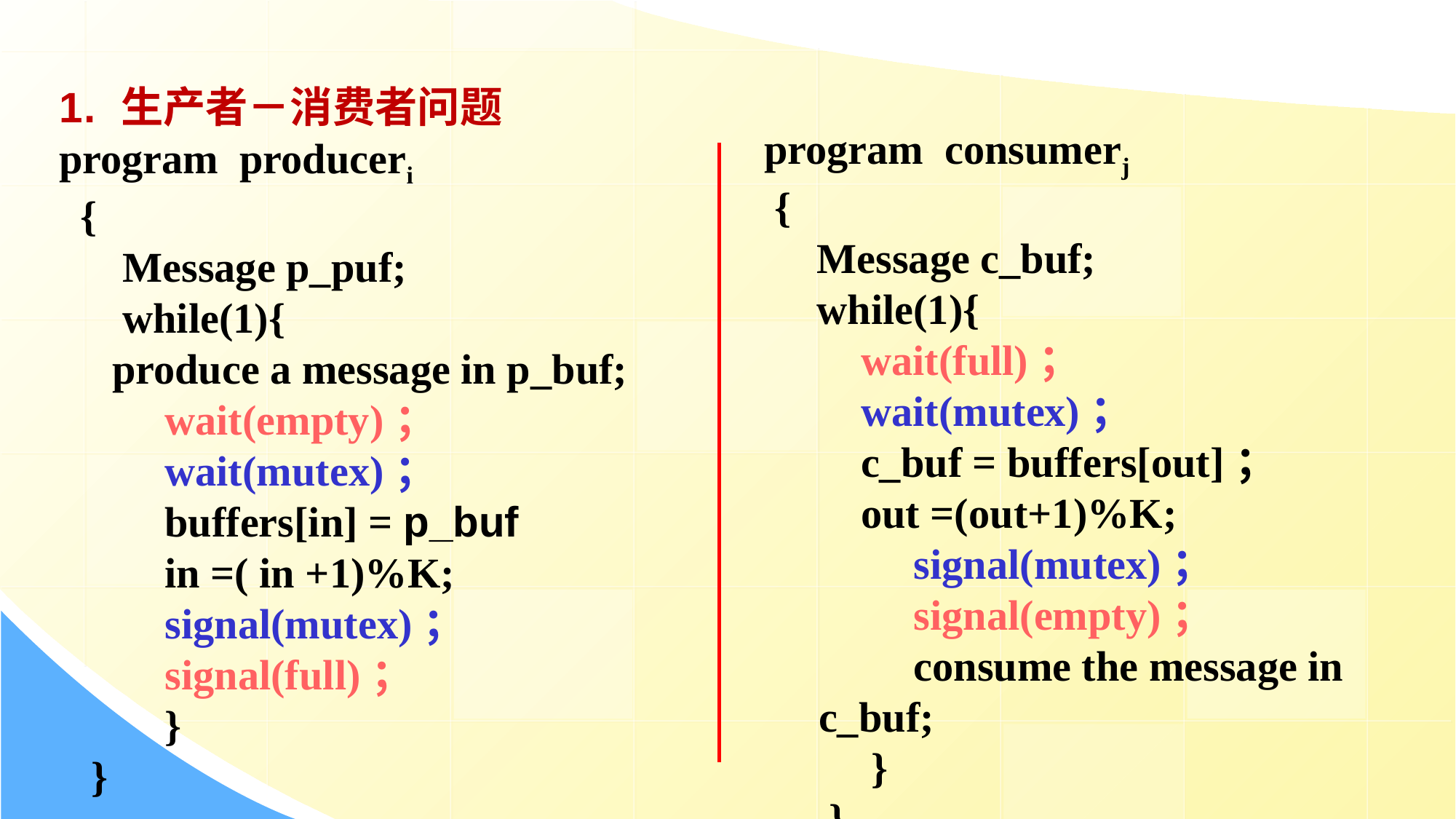

生产者－消费者问题
program  produceri
  {
      Message p_puf;
      while(1){
     produce a message in p_buf;
          wait(empty)；
          wait(mutex)；
          buffers[in] = p_buf
          in =( in +1)%K;
          signal(mutex)；
          signal(full)；
          }
   }
program  consumerj
 {
     Message c_buf;
     while(1){
    wait(full)；
    wait(mutex)；
    c_buf = buffers[out]；
    out =(out+1)%K;
         signal(mutex)；
         signal(empty)；
         consume the message in c_buf;
     }
 }